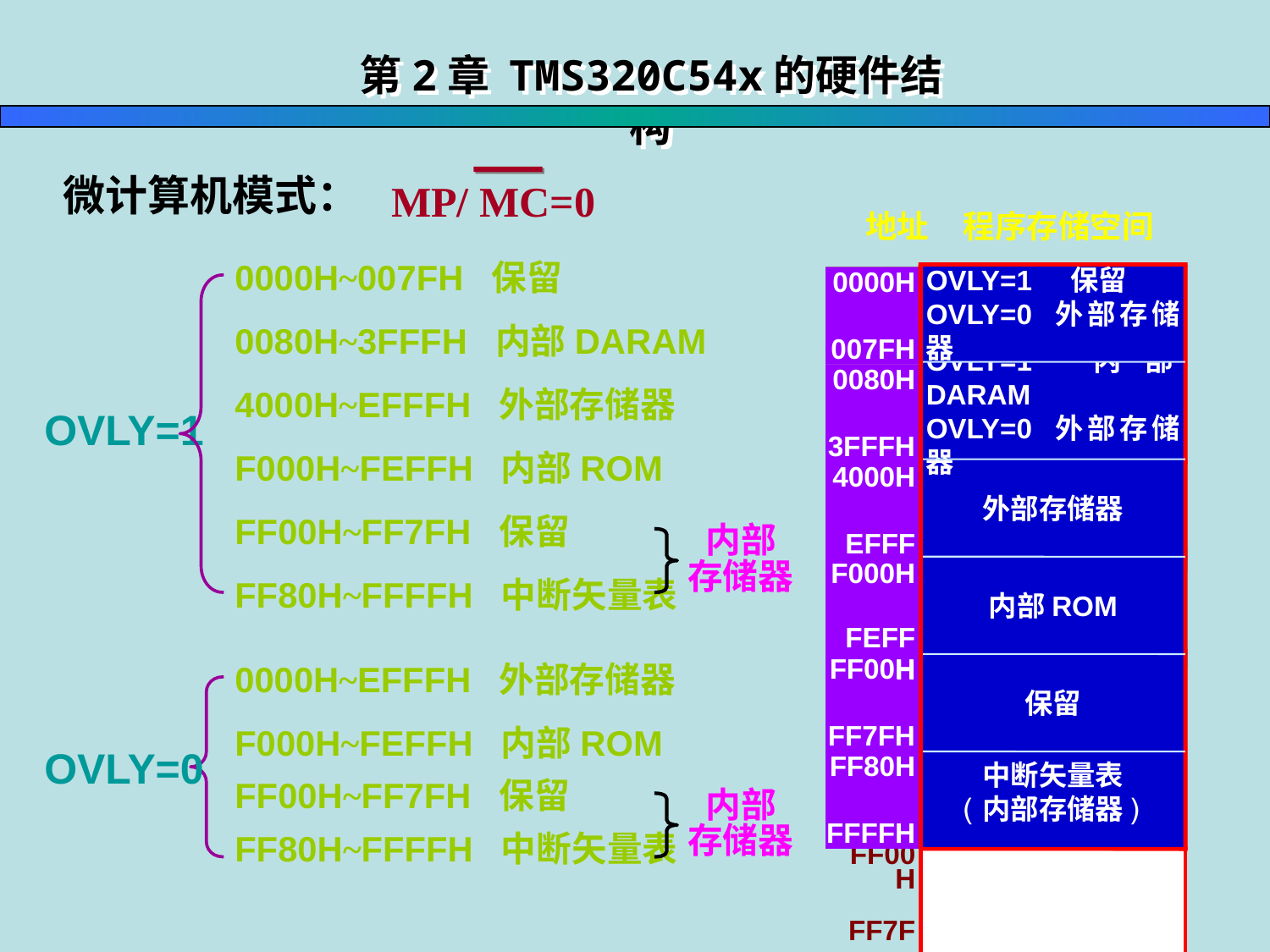

第2章 TMS320C54x的硬件结构

微计算机模式：
MP/ MC=0

| 地址 | 程序存储空间 |
| --- | --- |
0000H~007FH  保留
| 0000H 007FH | OVLY=1 保留 OVLY=0 外部存储器 |
| --- | --- |
| 0080H 3FFFH | OVLY=1 内部DARAM OVLY=0 外部存储器 |
| 4000H EFFFH | 外部存储器 |
| F000H FEFFH | 内部ROM |
| FF00H FF7FH | 保留 |
| FF80H FFFFH | 中断矢量表 (内部存储器) |

0000H
007FH
OVLY=1    保留

OVLY=1    保留
OVLY=0 外部存储器

OVLY=1 内部DARAM
OVLY=0 外部存储器

外部存储器

内部ROM

保留

中断矢量表
(内部存储器)

0000H

007FH
OVLY=0 外部存储器
0080H

3FFFH
OVLY=0 外部存储器

4000H

EFFFH
OVLY=0 外部存储器

0080H~3FFFH  内部DARAM

0080H

3FFFH
OVLY=1 内部DARAM

4000H~EFFFH  外部存储器
OVLY=1
F000H~FEFFH  内部ROM

4000H

EFFFH
外部存储器

FF00H~FF7FH  保留
内部
存储器

F000H

FEFFH
内部ROM

F000H

FEFFH
内部ROM

FF80H~FFFFH  中断矢量表

FF00H

FF7FH
保留

FF00H

FF7FH
保留

0000H~EFFFH  外部存储器

F000H~FEFFH  内部ROM
OVLY=0

FF80H

FFFFH
中断矢量表
(内部存储器)

FF80H

FFFFH
中断矢量表
(内部存储器)

FF00H~FF7FH  保留
内部
存储器

FF80H~FFFFH  中断矢量表
83